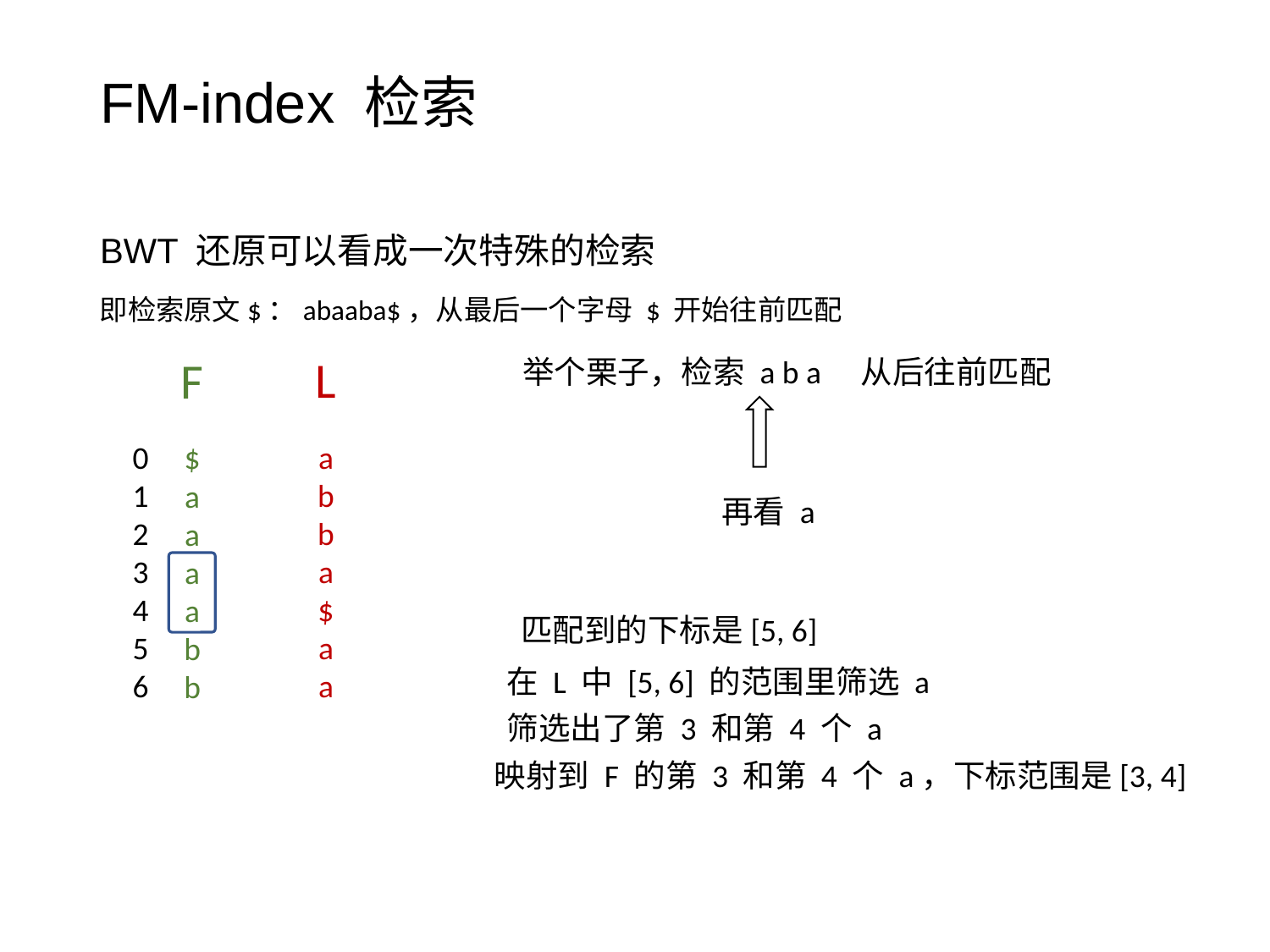

# FM-index 检索
BWT 还原可以看成一次特殊的检索
即检索原文$：abaaba$，从最后一个字母 $ 开始往前匹配
L

a
b
b
a
$
a
a
F

$
a
a
a
a
b
b
举个栗子，检索 a b a
从后往前匹配

0
1
2
3
4
5
6
再看 a

匹配到的下标是[5, 6]
在 L 中 [5, 6] 的范围里筛选 a
筛选出了第 3 和第 4 个 a
映射到 F 的第 3 和第 4 个 a，下标范围是[3, 4]